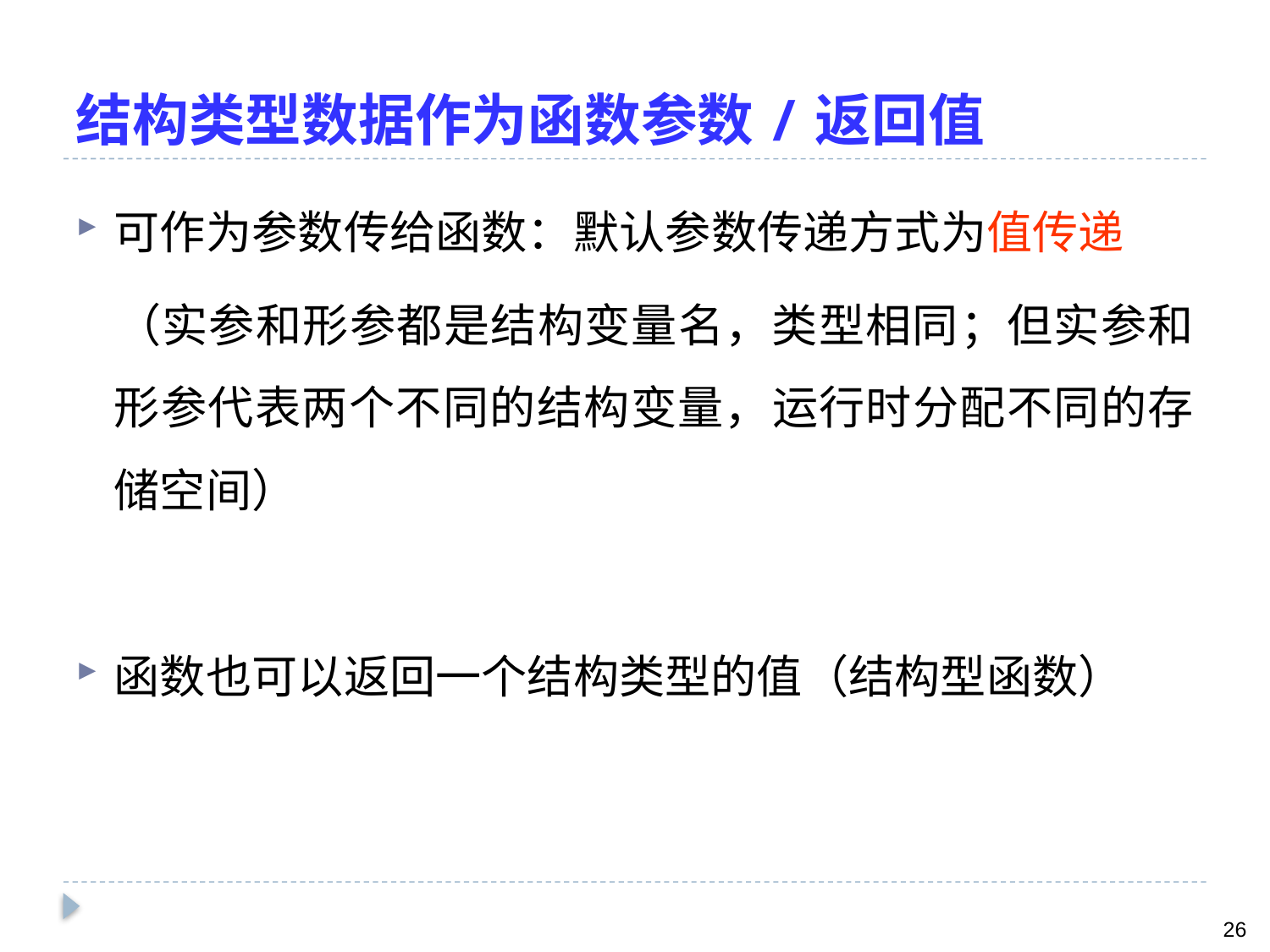

# 结构类型数据作为函数参数/返回值
可作为参数传给函数：默认参数传递方式为值传递
	（实参和形参都是结构变量名，类型相同；但实参和形参代表两个不同的结构变量，运行时分配不同的存储空间）

函数也可以返回一个结构类型的值（结构型函数）

26